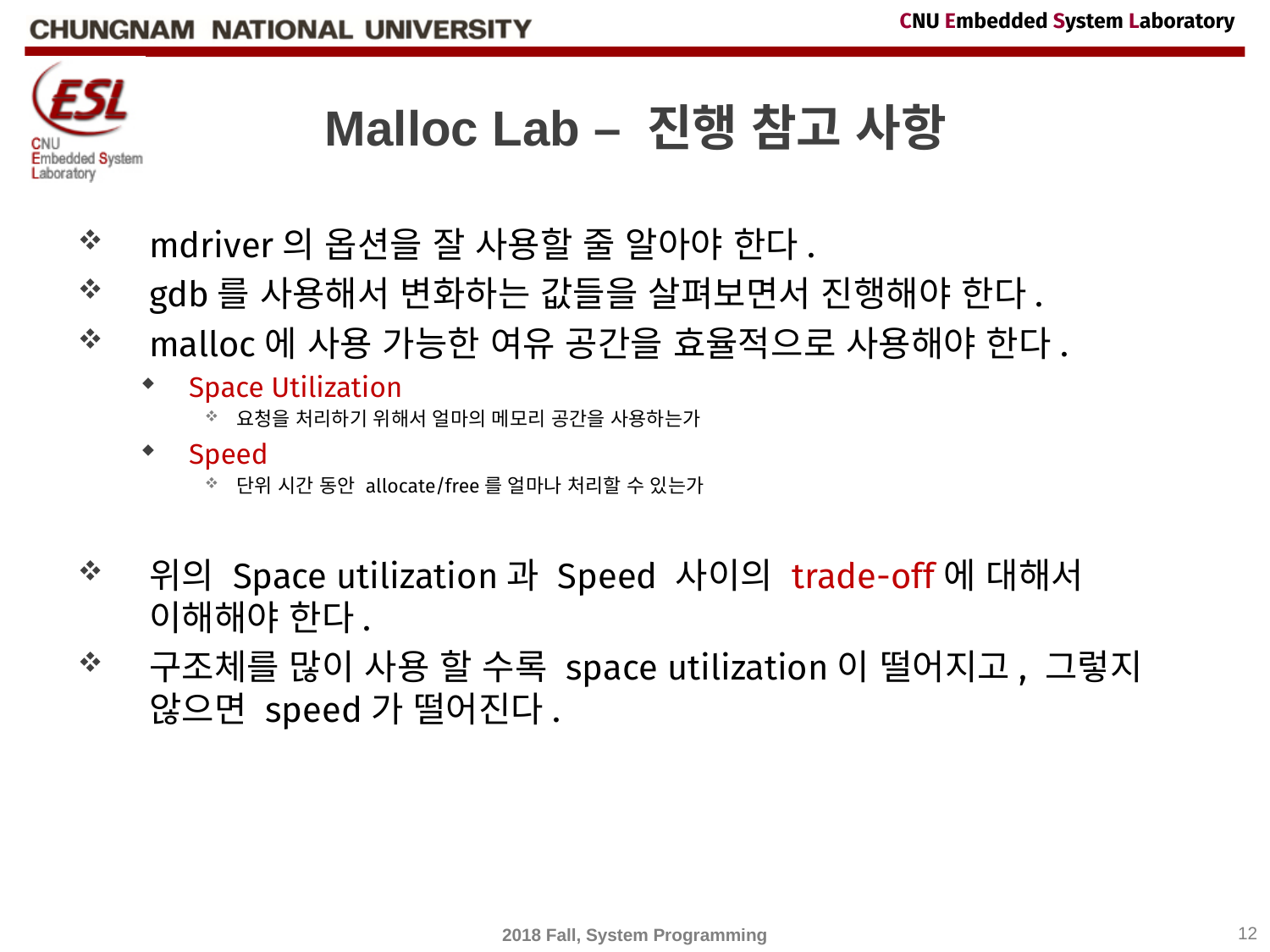

# Malloc Lab – 진행 참고 사항
mdriver의 옵션을 잘 사용할 줄 알아야 한다.
gdb를 사용해서 변화하는 값들을 살펴보면서 진행해야 한다.
malloc에 사용 가능한 여유 공간을 효율적으로 사용해야 한다.
Space Utilization
요청을 처리하기 위해서 얼마의 메모리 공간을 사용하는가
Speed
단위 시간 동안 allocate/free를 얼마나 처리할 수 있는가

위의 Space utilization과 Speed 사이의 trade-off에 대해서 이해해야 한다.
구조체를 많이 사용 할 수록 space utilization이 떨어지고, 그렇지 않으면 speed가 떨어진다.

2018 Fall, System Programming
12